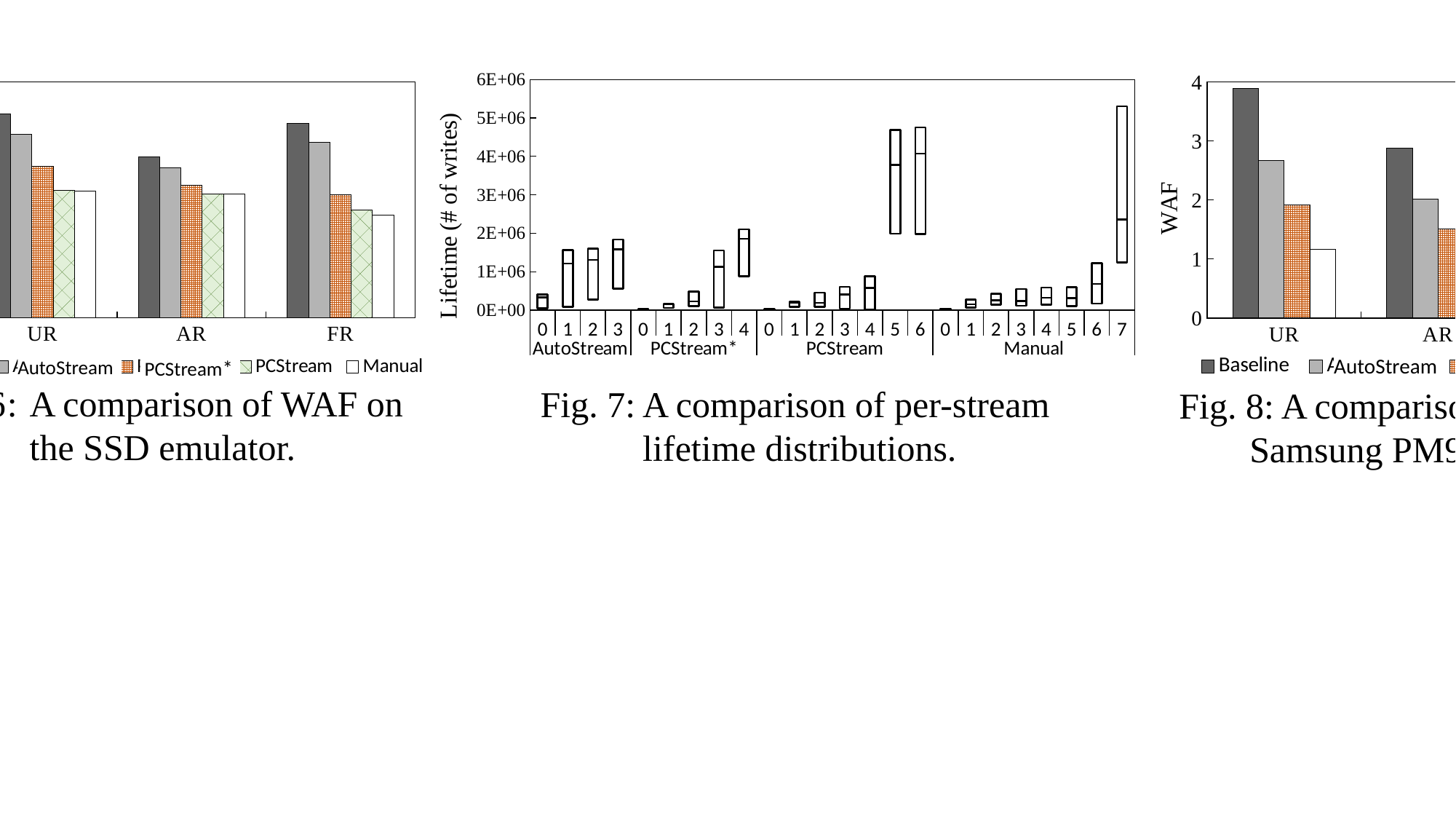

### Chart

| Category | Baseline | Autostream | PCStream-- | PCStream | Manual |
|---|---|---|---|---|---|
| UR | 2.16 | 1.94 | 1.6 | 1.35 | 1.34 |
| AR | 1.7 | 1.59 | 1.4 | 1.31 | 1.31 |
| FR | 2.06 | 1.86 | 1.3 | 1.14 | 1.09 |

### Chart

| Category | 3분위 | 평균 | 1분위 |
|---|---|---|---|
| 0 | 43807.88763189397 | 279858.112368106 | 79886.0 |
| 1 | 81678.56735044997 | 1124419.43264955 | 349735.0 |
| 2 | 274381.80416672 | 1028039.69583328 | 291652.0 |
| 3 | 552172.56735045 | 1028816.43264955 | 253578.0 |
| 0 | 8841.8632461161 | 11964.8867538839 | 8639.5 |
| 1 | 57970.948542023994 | 93251.051457976 | 7738.0 |
| 2 | 106792.625899281 | 116407.374100719 | 252501.0 |
| 3 | 66766.66828295006 | 1062296.33171705 | 423367.0 |
| 4 | 875429.0505818899 | 979903.6994181101 | 245238.5 |
| 0 | 8681.030708168 | 11307.719291832 | 9465.25 |
| 1 | 83846.120408163 | 118203.629591837 | 8546.75 |
| 2 | 87525.109662398 | 96285.390337602 | 269052.5 |
| 3 | 39088.11863991397 | 362326.88136008603 | 199930.0 |
| 4 | 18474.78964736301 | 553026.210352637 | 310073.0 |
| 5 | 1989595.4300852902 | 1783368.0699147098 | 914345.25 |
| 6 | 1975394.1152191102 | 2092620.8847808898 | 682350.5 |
| 0 | 9743.3725514922 | 13388.1274485078 | 10550.0 |
| 1 | 62982.94974675501 | 87651.05025324499 | 126378.75 |
| 2 | 144056.0 | 105428.0 | 176191.0 |
| 3 | 110364.158531286 | 120424.841468714 | 318203.5 |
| 4 | 140781.129686834 | 181774.620313166 | 265775.25 |
| 5 | 106105.48140900198 | 208182.01859099802 | 283775.5 |
| 6 | 168748.1789764401 | 512976.8210235599 | 537399.0 |
| 7 | 1242997.01026219 | 1117084.98973781 | 2941409.0 |

### Chart

| Category | Baseline | Autostream | PCStream | Manual |
|---|---|---|---|---|
| UR | 3.89934 | 2.6757 | 1.9197 | 1.1655 |
| AR | 2.8854 | 2.0169 | 1.5093 | 1.2339 |
| FR | 3.4713000000000003 | 2.3922 | 1.6686 | 1.1601 |
AutoStream
PCStream*
AutoStream
 PCStream*
Fig. 6: A comparison of WAF on
the SSD emulator.
Fig. 7: A comparison of per-stream
lifetime distributions.
Fig. 8: A comparison of WAF on Samsung PM963 SSD.